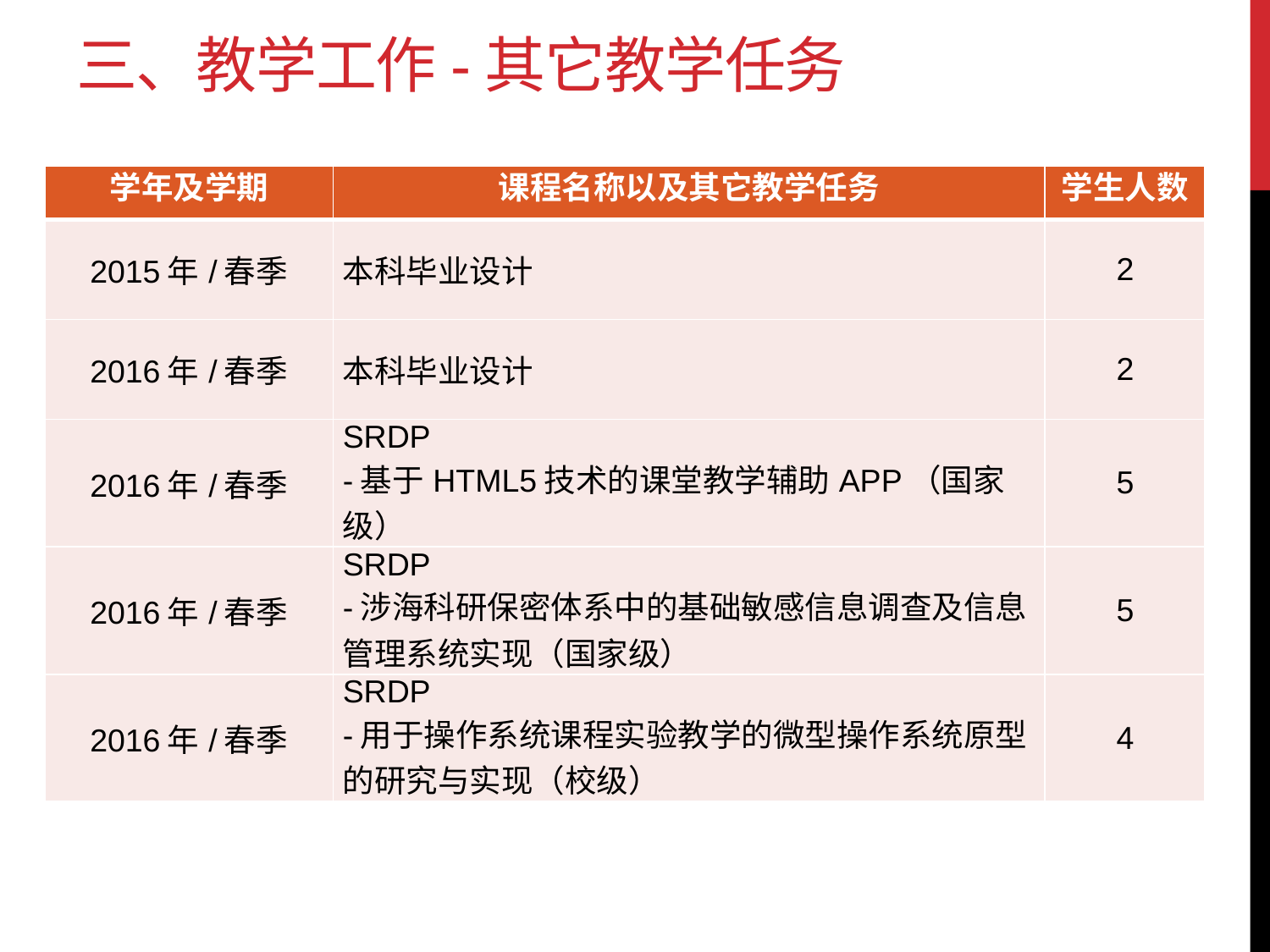

# 三、教学工作-其它教学任务
| 学年及学期 | 课程名称以及其它教学任务 | 学生人数 |
| --- | --- | --- |
| 2015年/春季 | 本科毕业设计 | 2 |
| 2016年/春季 | 本科毕业设计 | 2 |
| 2016年/春季 | SRDP -基于HTML5技术的课堂教学辅助APP（国家级） | 5 |
| 2016年/春季 | SRDP -涉海科研保密体系中的基础敏感信息调查及信息管理系统实现（国家级） | 5 |
| 2016年/春季 | SRDP -用于操作系统课程实验教学的微型操作系统原型的研究与实现（校级） | 4 |